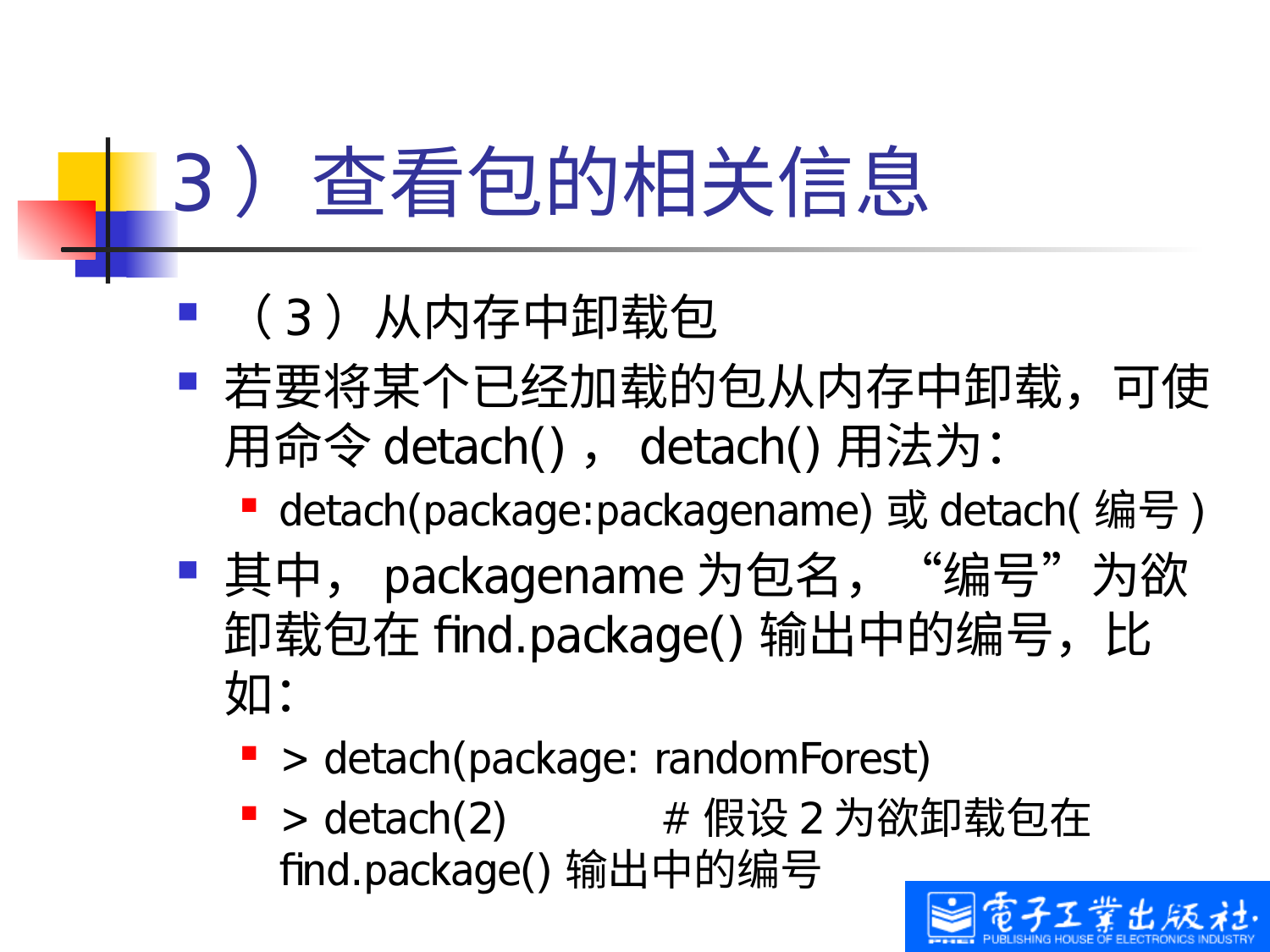

# 3）查看包的相关信息
（3）从内存中卸载包
若要将某个已经加载的包从内存中卸载，可使用命令detach()，detach()用法为：
detach(package:packagename)或detach(编号)
其中，packagename为包名，“编号”为欲卸载包在find.package()输出中的编号，比如：
> detach(package: randomForest)
> detach(2) 		#假设2为欲卸载包在find.package()输出中的编号